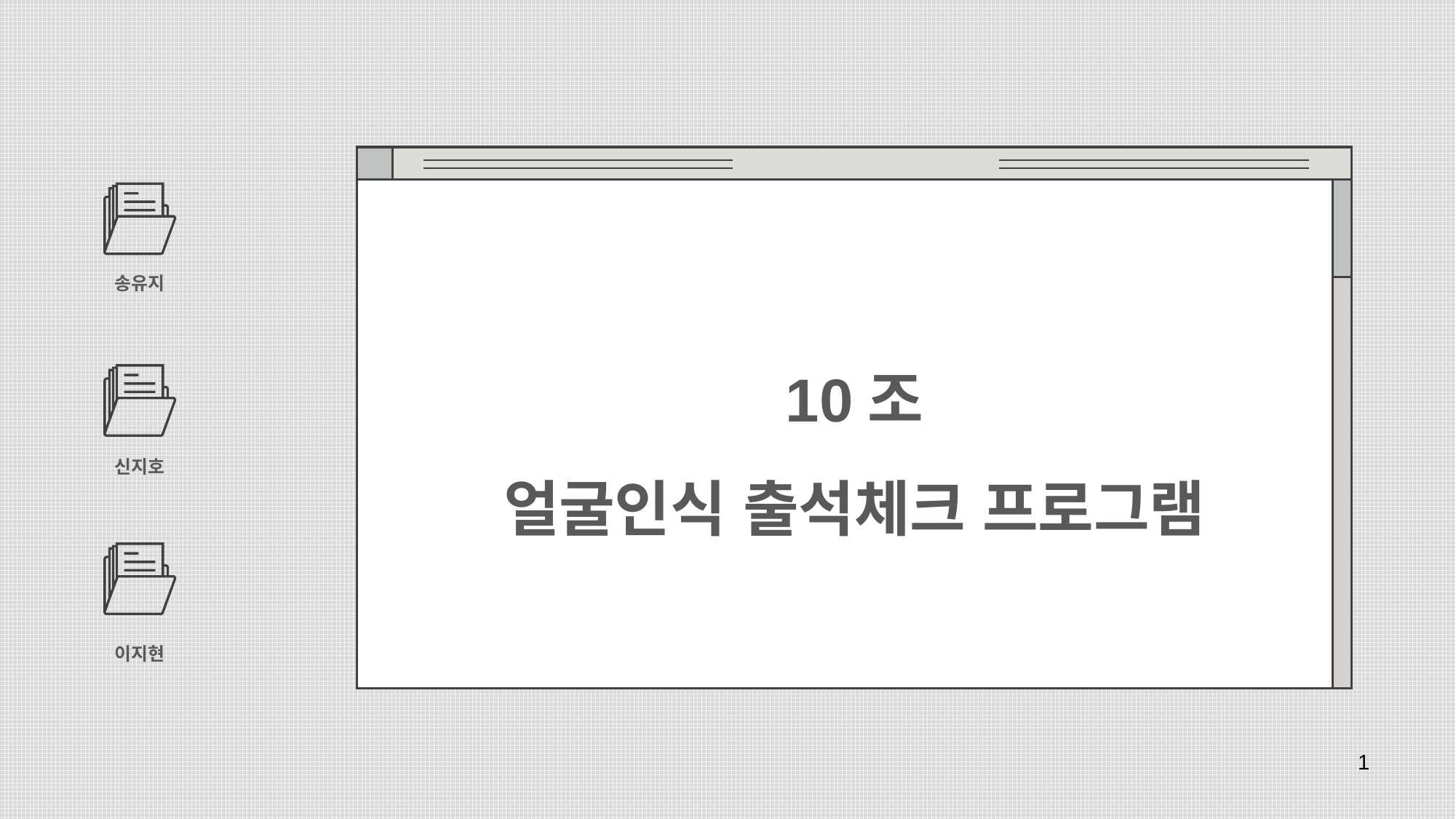

10조
얼굴인식 출석체크 프로그램

송유지

신지호

이지현
1